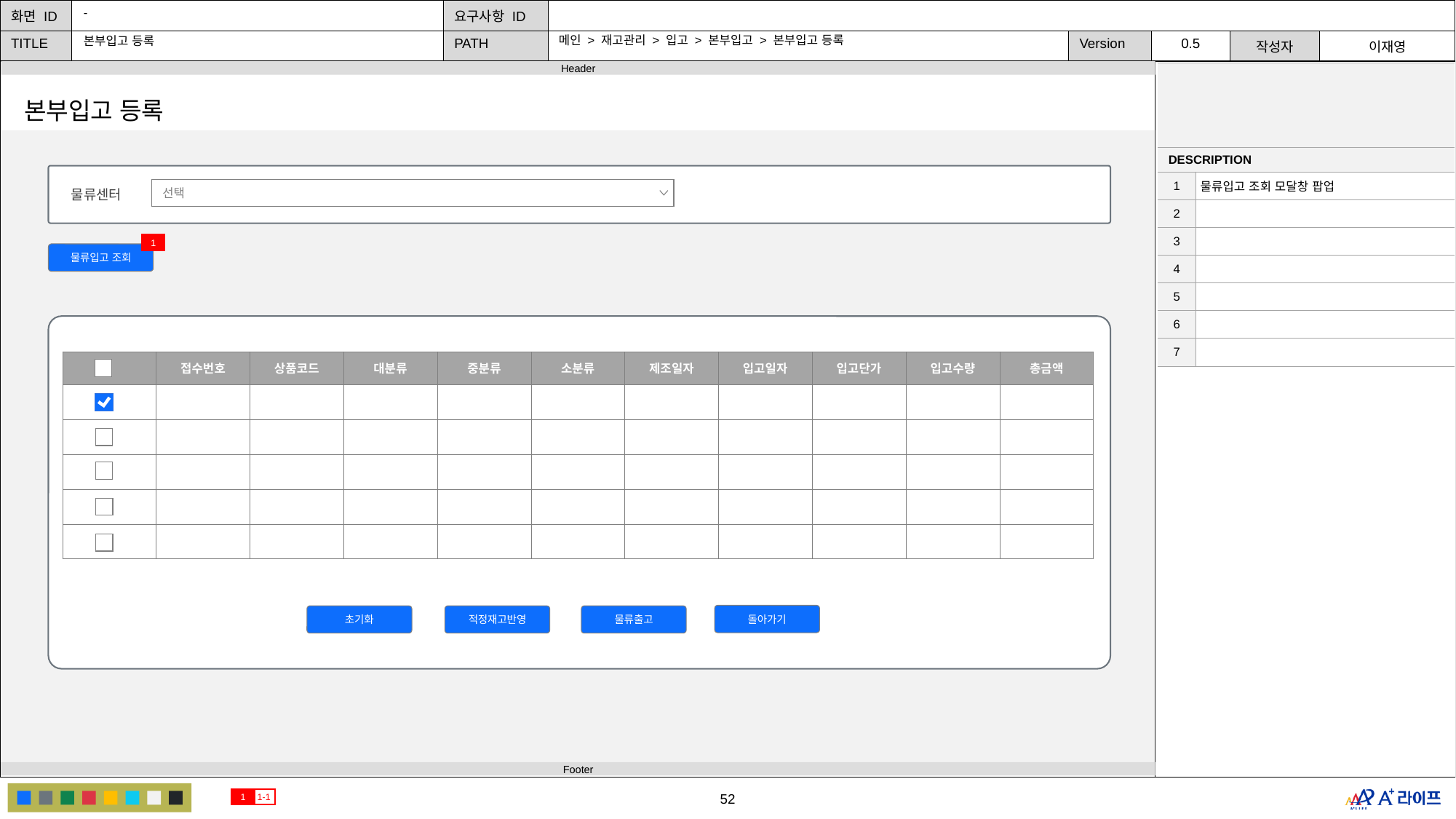

-

메인 > 재고관리 > 입고 > 본부입고 > 본부입고 등록
본부입고 등록
|  |  |
| --- | --- |
| DESCRIPTION |  |
| 1 | 물류입고 조회 모달창 팝업 |
| 2 |  |
| 3 |  |
| 4 |  |
| 5 |  |
| 6 |  |
| 7 |  |
본부입고 등록

물류센터
선택

1
물류입고 조회

|  | 접수번호 | 상품코드 | 대분류 | 중분류 | 소분류 | 제조일자 | 입고일자 | 입고단가 | 입고수량 | 총금액 |
| --- | --- | --- | --- | --- | --- | --- | --- | --- | --- | --- |
|  |  |  |  |  |  |  |  |  |  |  |
|  |  |  |  |  |  |  |  |  |  |  |
|  |  |  |  |  |  |  |  |  |  |  |
|  |  |  |  |  |  |  |  |  |  |  |
|  |  |  |  |  |  |  |  |  |  |  |

돌아가기
초기화
적정재고반영
물류출고
1
1-1